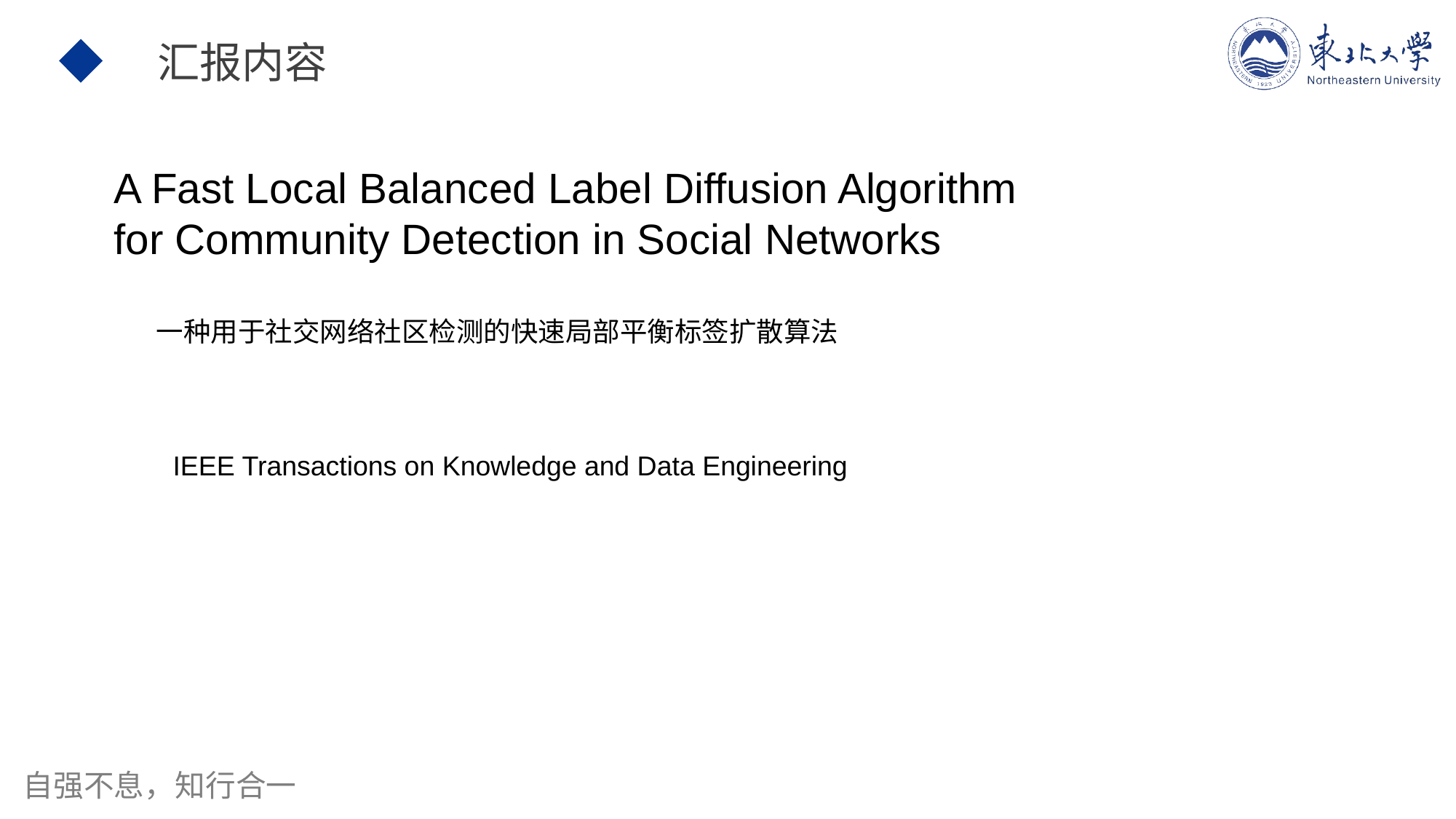

汇报内容

A Fast Local Balanced Label Diffusion Algorithm
for Community Detection in Social Networks
一种用于社交网络社区检测的快速局部平衡标签扩散算法

IEEE Transactions on Knowledge and Data Engineering

输入标题内容
输入标题内容
输入标题内容输入标题内容输入标题内容输入标题内容
输入标题内容输入标题内容输入标题内容输入标题内容